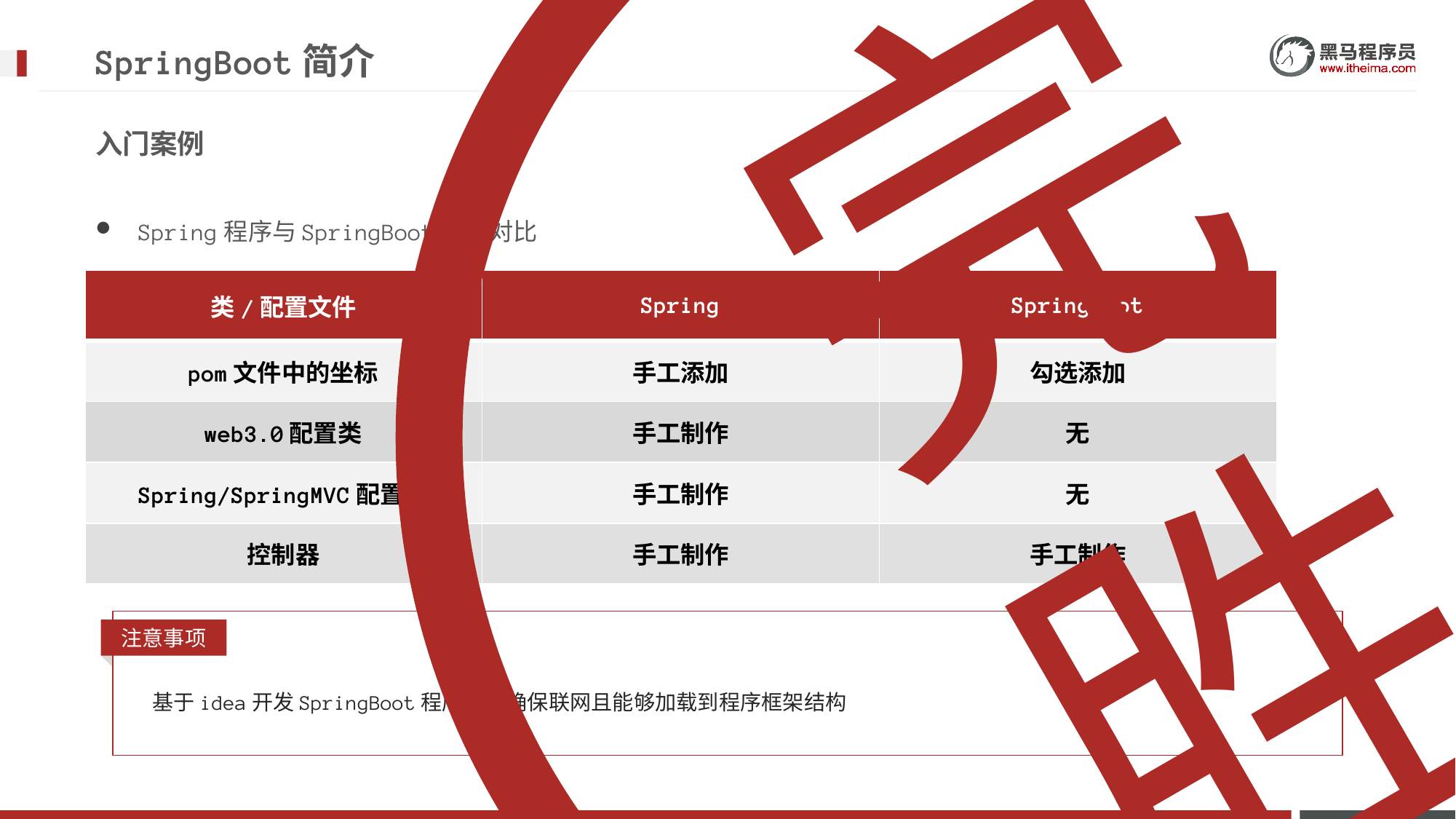

完
胜
# SpringBoot简介
入门案例
Spring程序与SpringBoot程序对比

| 类/配置文件 | Spring | SpringBoot |
| --- | --- | --- |
| pom文件中的坐标 | 手工添加 | 勾选添加 |
| web3.0配置类 | 手工制作 | 无 |
| Spring/SpringMVC配置类 | 手工制作 | 无 |
| 控制器 | 手工制作 | 手工制作 |

注意事项

基于idea开发SpringBoot程序需要确保联网且能够加载到程序框架结构